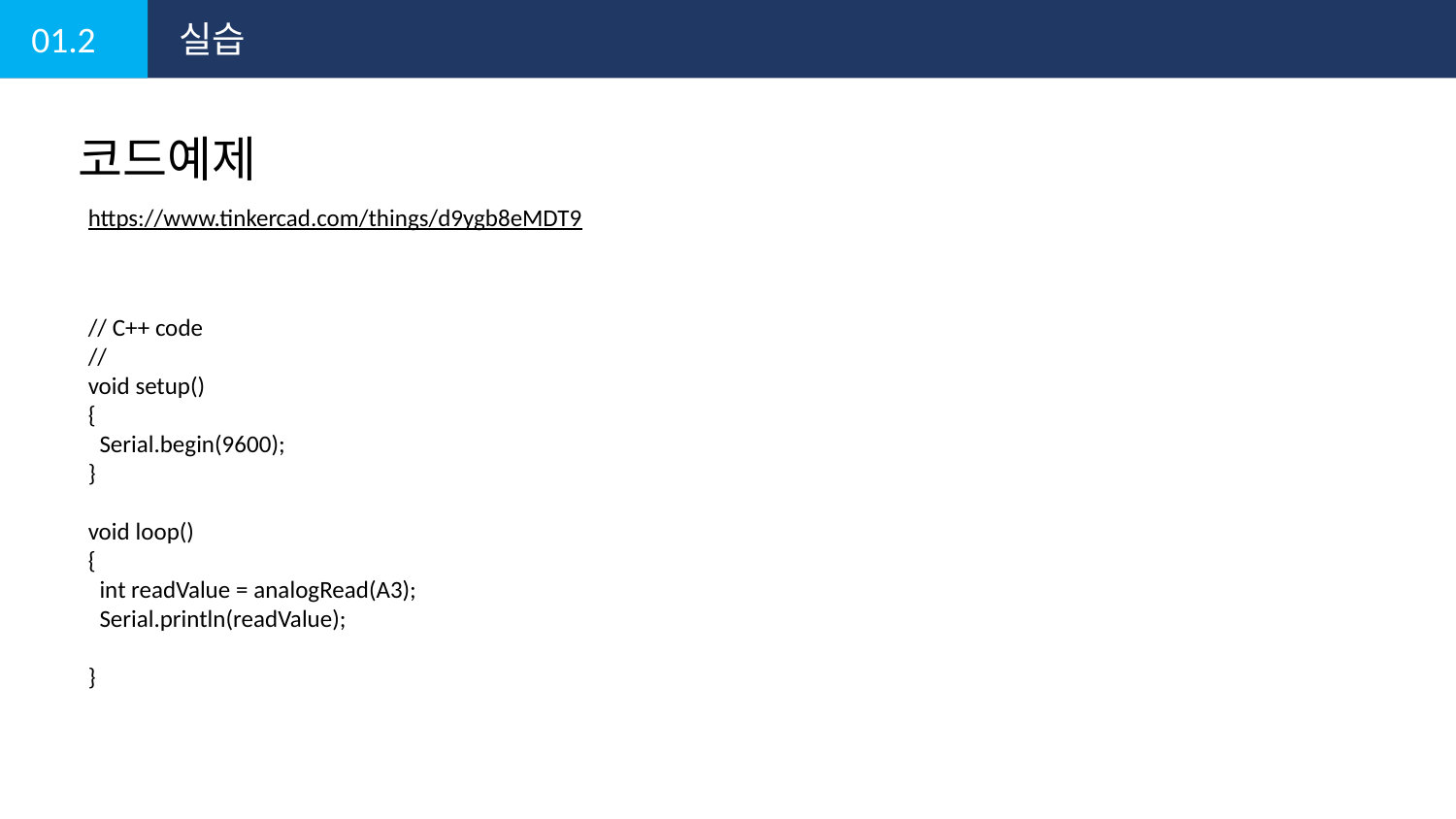

01.2
실습
코드예제
https://www.tinkercad.com/things/d9ygb8eMDT9
// C++ code
//
void setup()
{
  Serial.begin(9600);
}

void loop()
{
  int readValue = analogRead(A3);
  Serial.println(readValue);

}